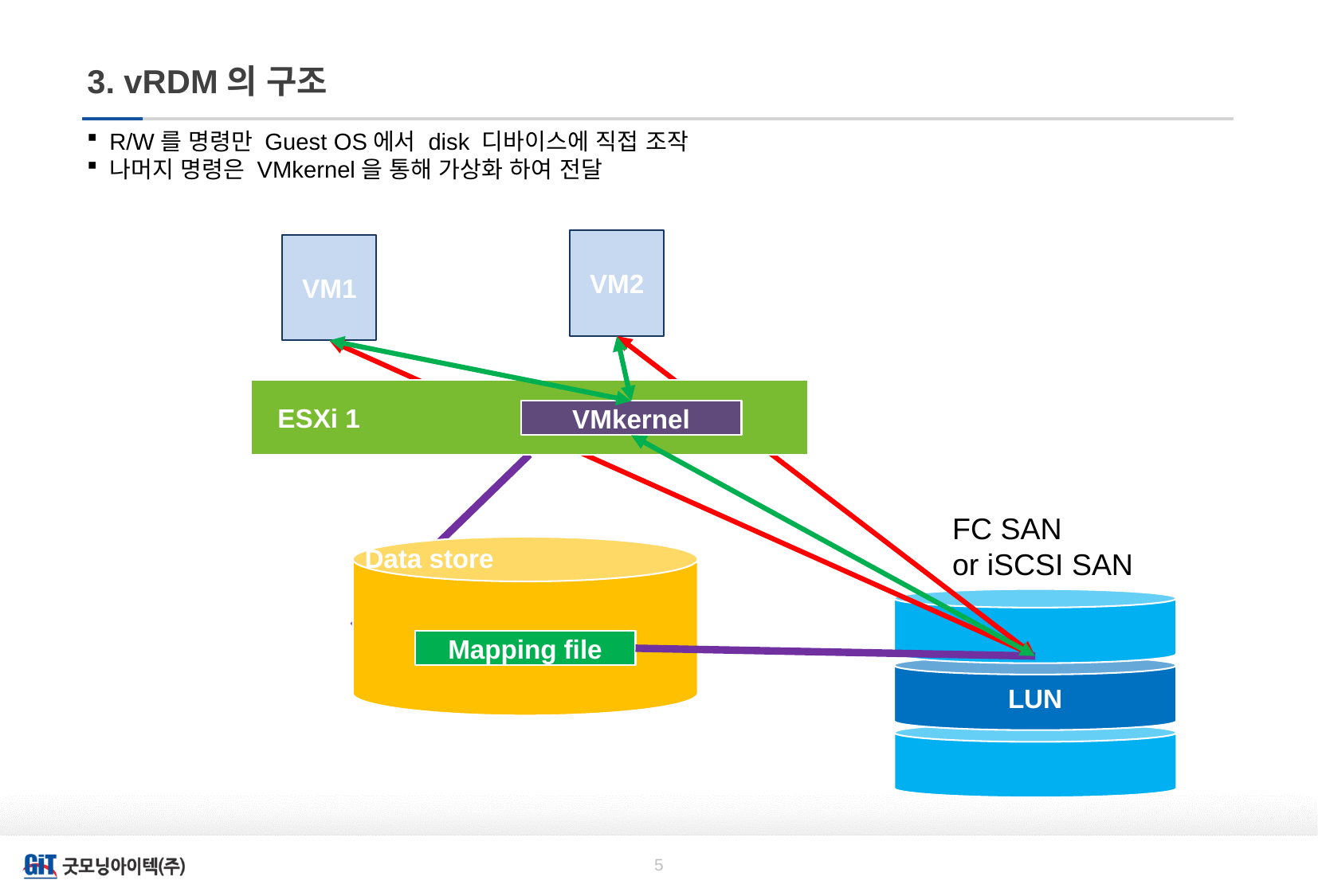

3. vRDM의 구조
R/W를 명령만 Guest OS에서 disk 디바이스에 직접 조작
나머지 명령은 VMkernel을 통해 가상화 하여 전달
VM2
VM1
  ESXi 1
VMkernel
FC SAN
or iSCSI SAN
Data store

Mapping file
LUN